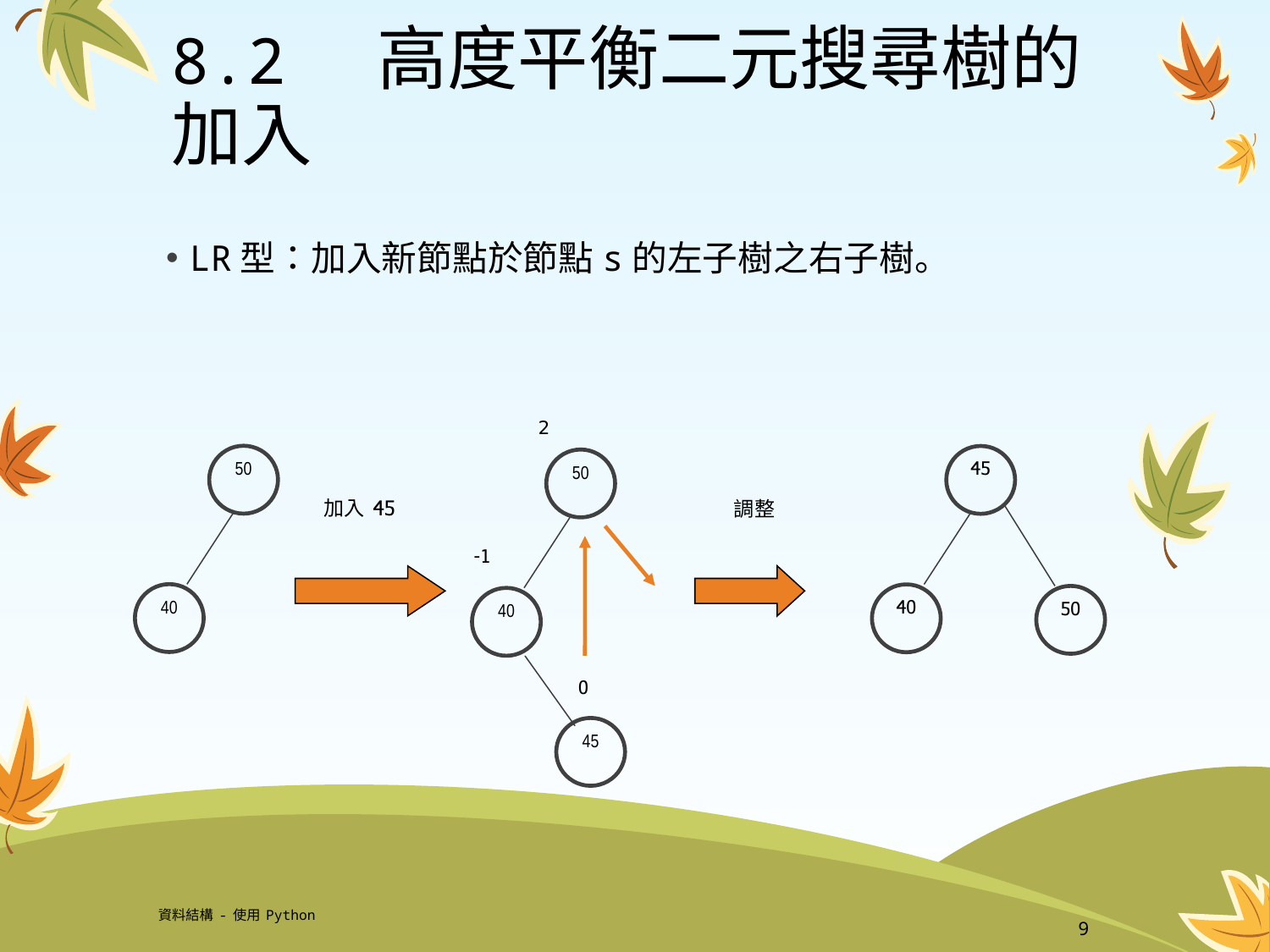

# 8.2  高度平衡二元搜尋樹的加入
LR型：加入新節點於節點s的左子樹之右子樹。
2
50
45
50
加入45
調整

-1

40
40
50
40

0
45
資料結構-使用Python
9